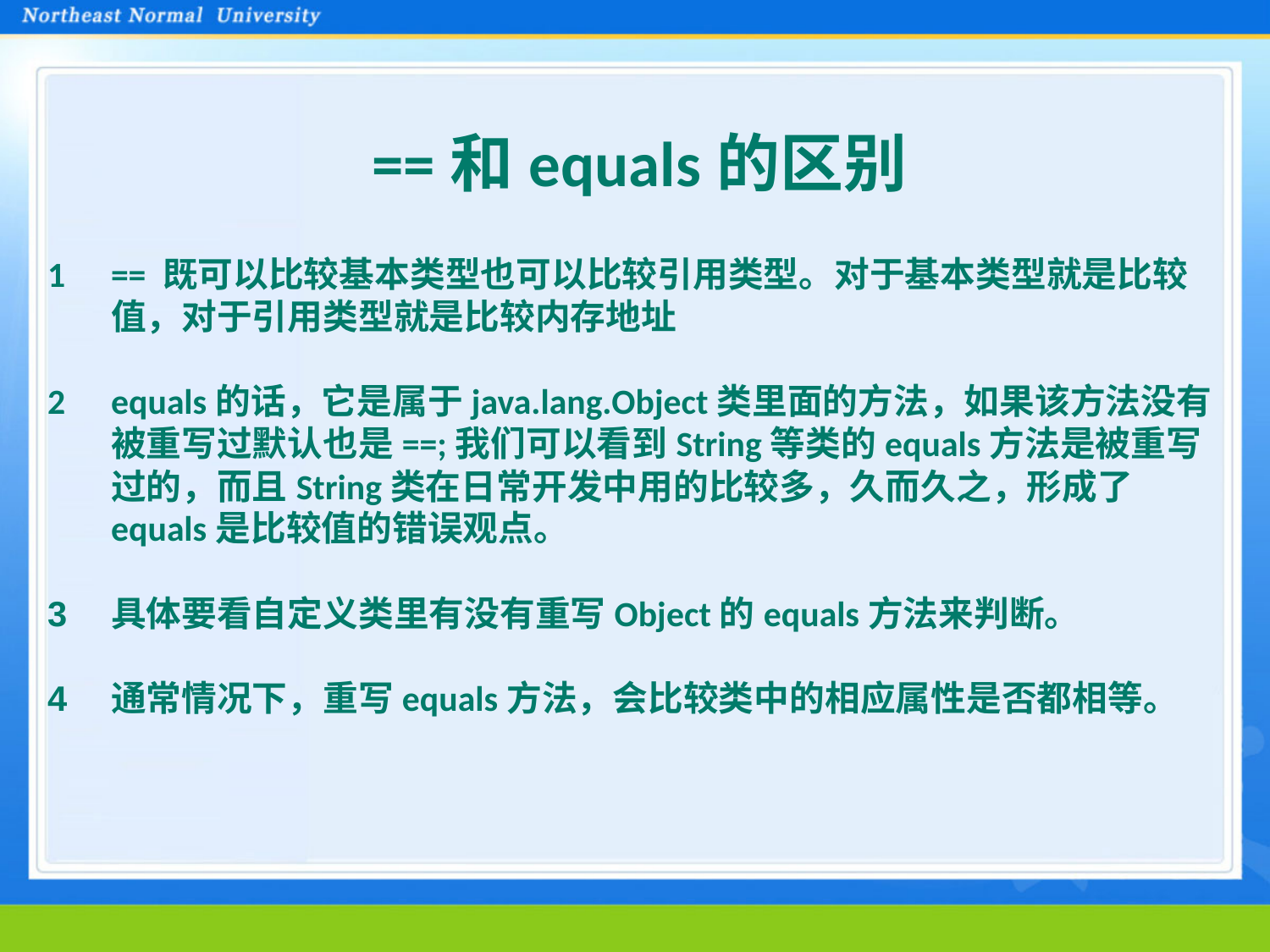

# ==和equals的区别
== 既可以比较基本类型也可以比较引用类型。对于基本类型就是比较值，对于引用类型就是比较内存地址

equals的话，它是属于java.lang.Object类里面的方法，如果该方法没有被重写过默认也是==;我们可以看到String等类的equals方法是被重写过的，而且String类在日常开发中用的比较多，久而久之，形成了equals是比较值的错误观点。

具体要看自定义类里有没有重写Object的equals方法来判断。

通常情况下，重写equals方法，会比较类中的相应属性是否都相等。